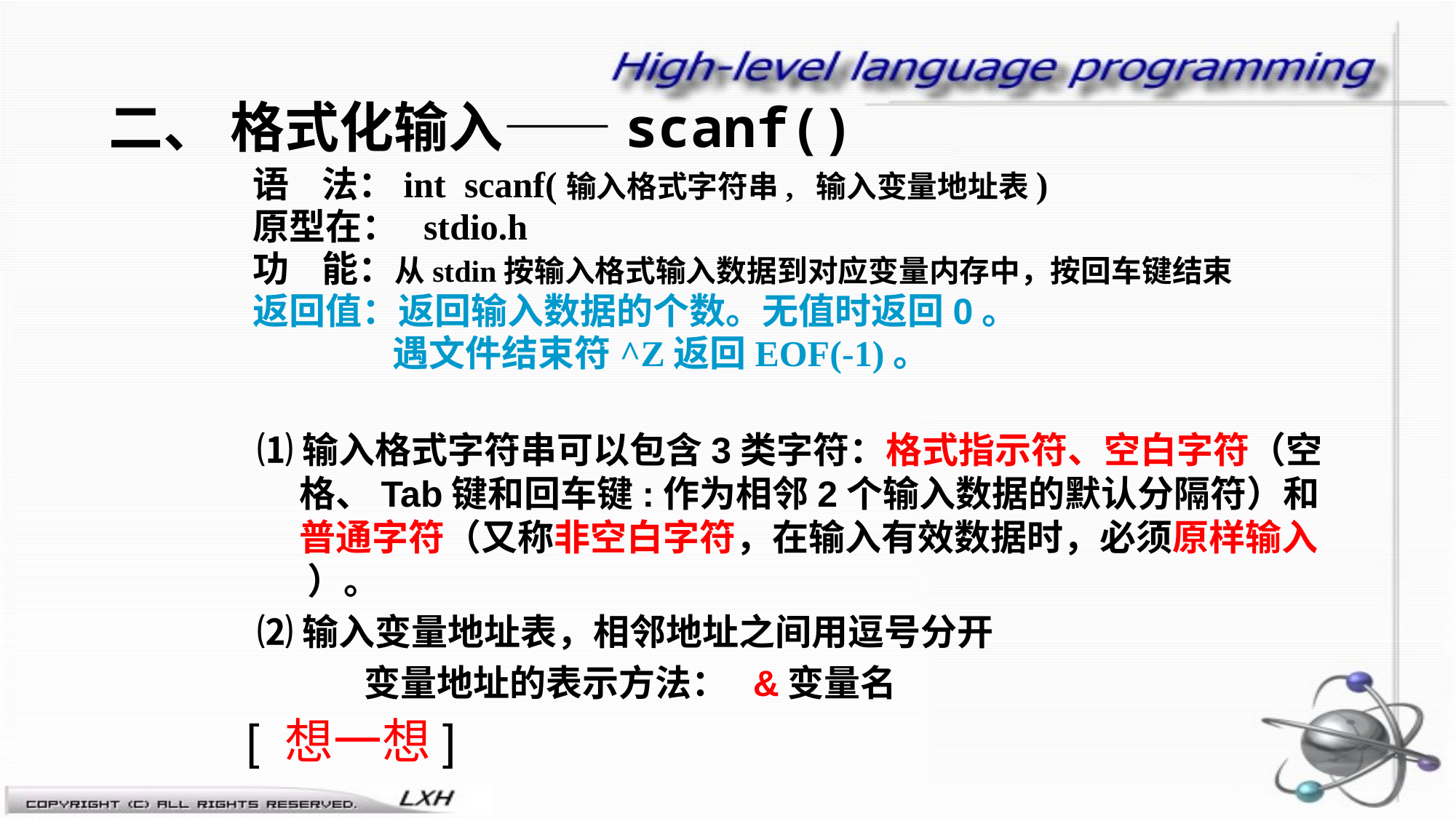

# 二、 格式化输入——scanf()
语    法：int  scanf(输入格式字符串,  输入变量地址表)
原型在：  stdio.h
功    能：从stdin按输入格式输入数据到对应变量内存中，按回车键结束
返回值：返回输入数据的个数。无值时返回0。
                遇文件结束符^Z返回EOF(-1)。

⑴输入格式字符串可以包含3类字符：格式指示符、空白字符（空格、Tab键和回车键:作为相邻2个输入数据的默认分隔符）和普通字符（又称非空白字符，在输入有效数据时，必须原样输入 ）。
⑵输入变量地址表，相邻地址之间用逗号分开
            变量地址的表示方法：  &变量名

[ 想一想]